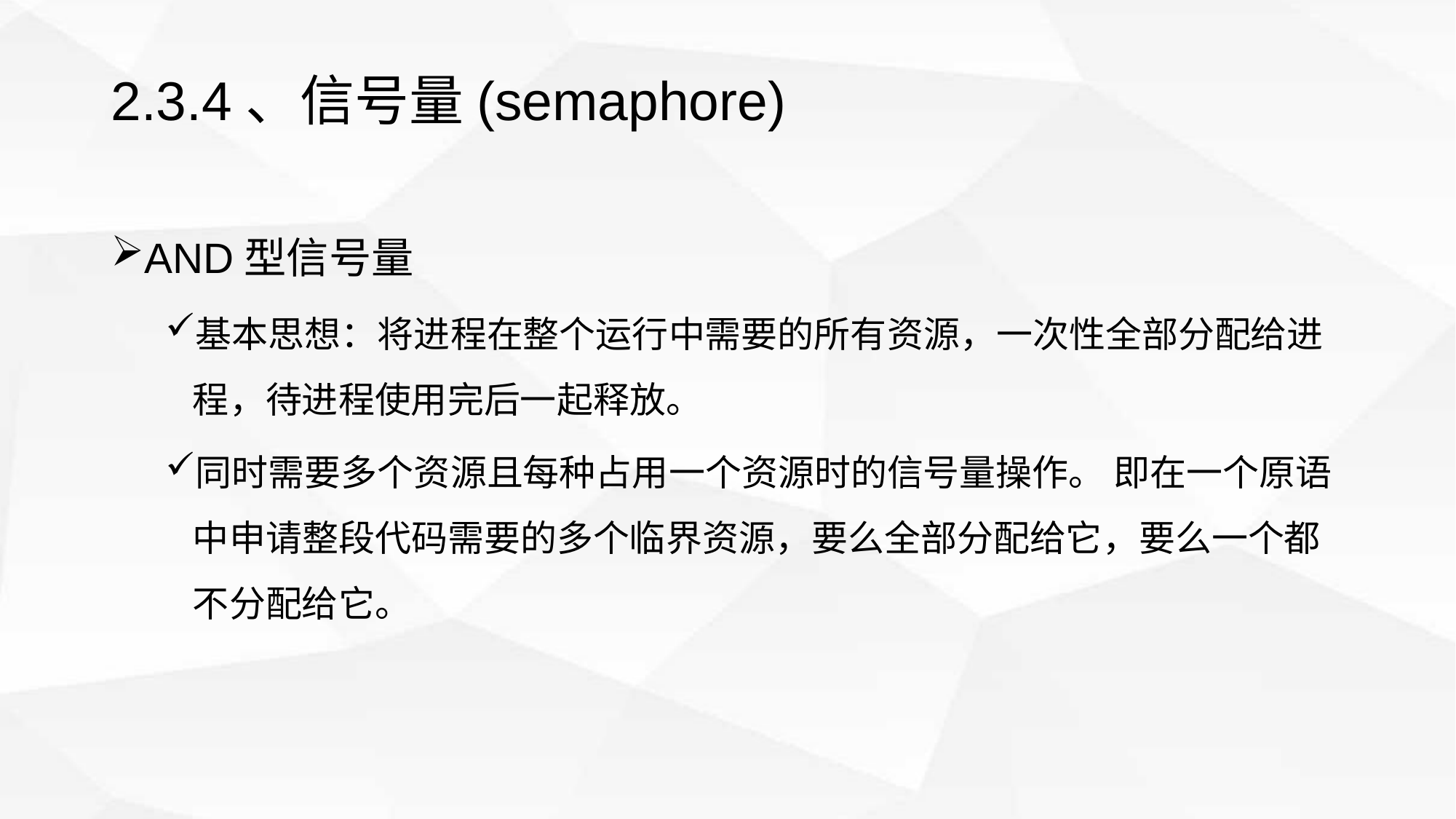

# 2.3.4、信号量(semaphore)
AND型信号量
基本思想：将进程在整个运行中需要的所有资源，一次性全部分配给进程，待进程使用完后一起释放。
同时需要多个资源且每种占用一个资源时的信号量操作。 即在一个原语中申请整段代码需要的多个临界资源，要么全部分配给它，要么一个都不分配给它。